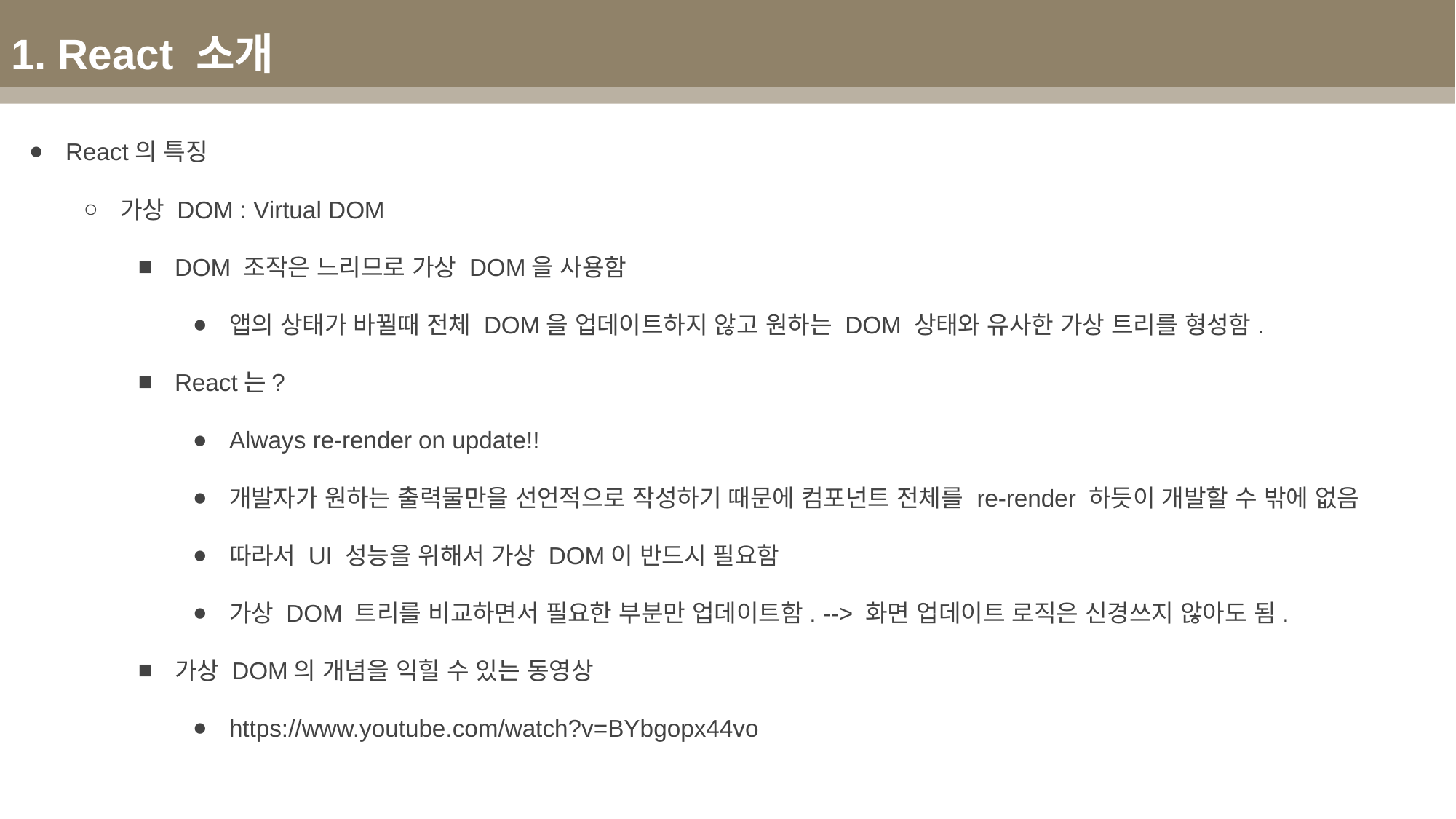

1. React 소개
React의 특징
가상 DOM : Virtual DOM
DOM 조작은 느리므로 가상 DOM을 사용함
앱의 상태가 바뀔때 전체 DOM을 업데이트하지 않고 원하는 DOM 상태와 유사한 가상 트리를 형성함.
React는?
Always re-render on update!!
개발자가 원하는 출력물만을 선언적으로 작성하기 때문에 컴포넌트 전체를 re-render 하듯이 개발할 수 밖에 없음
따라서 UI 성능을 위해서 가상 DOM이 반드시 필요함
가상 DOM 트리를 비교하면서 필요한 부분만 업데이트함. --> 화면 업데이트 로직은 신경쓰지 않아도 됨.
가상 DOM의 개념을 익힐 수 있는 동영상
https://www.youtube.com/watch?v=BYbgopx44vo